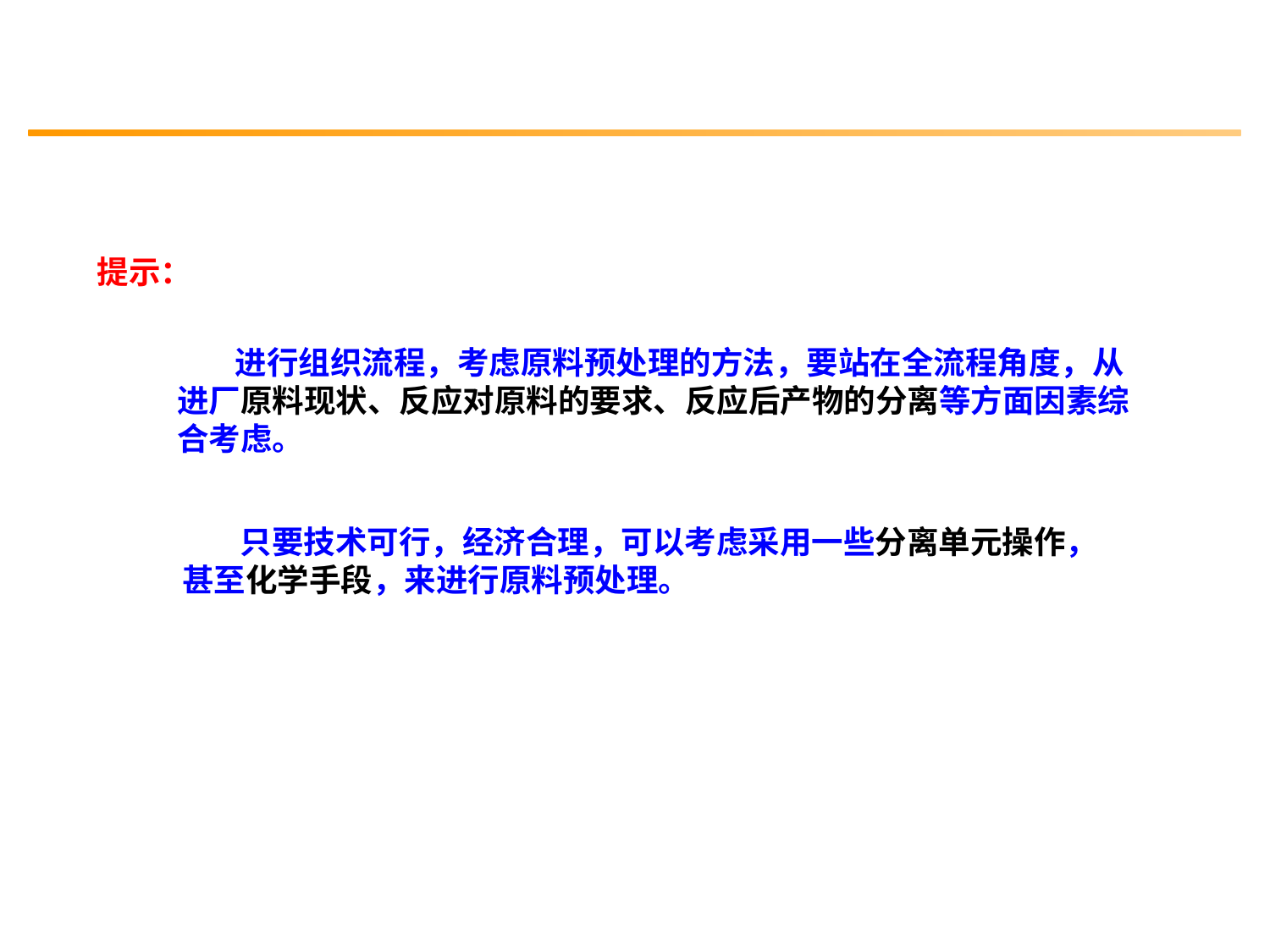

提示：
       进行组织流程，考虑原料预处理的方法，要站在全流程角度，从进厂原料现状、反应对原料的要求、反应后产物的分离等方面因素综合考虑。
       只要技术可行，经济合理，可以考虑采用一些分离单元操作，甚至化学手段，来进行原料预处理。